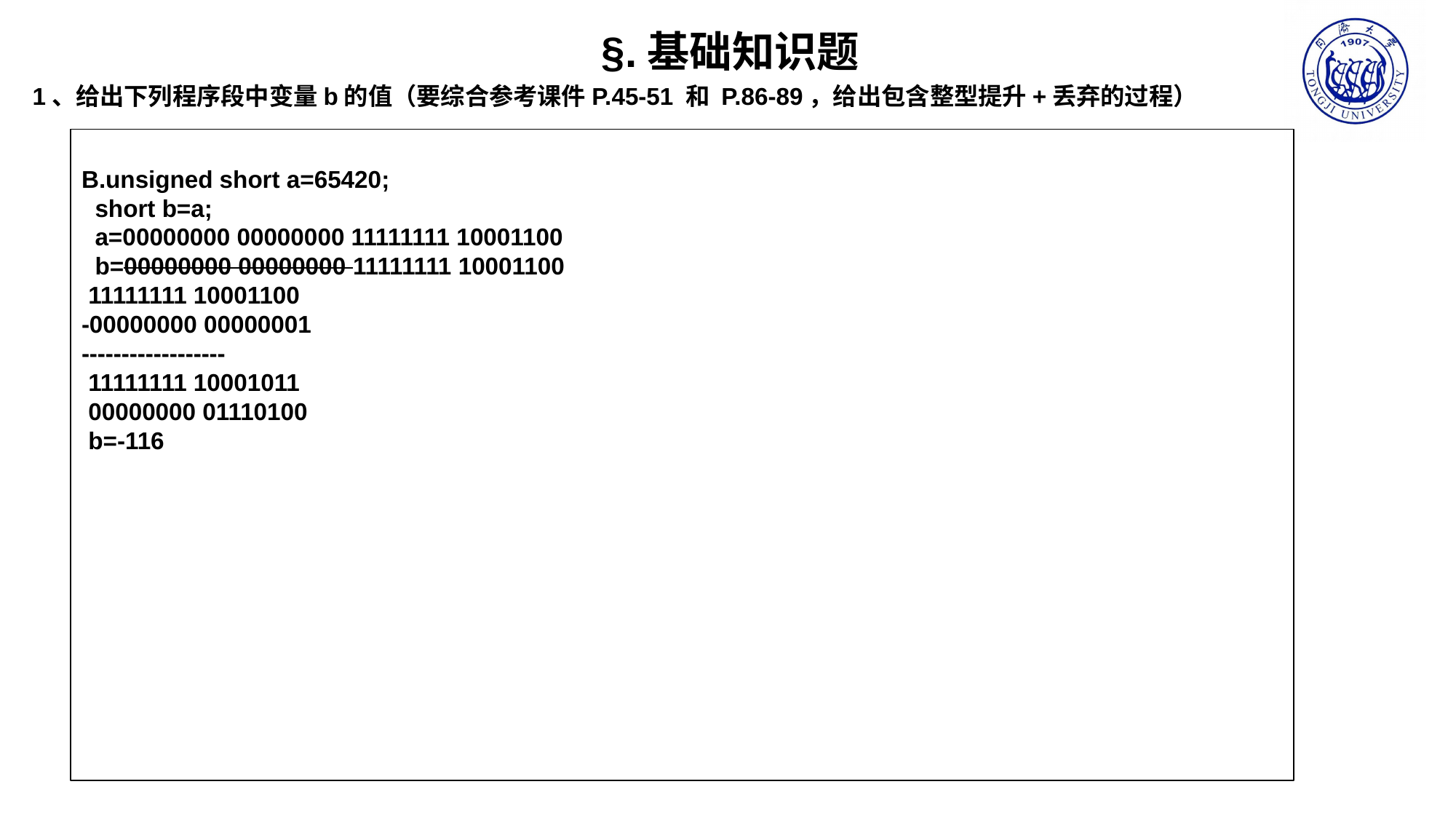

§.基础知识题
1、给出下列程序段中变量b的值（要综合参考课件P.45-51 和 P.86-89，给出包含整型提升+丢弃的过程）

B.unsigned short a=65420;
  short b=a;
  a=00000000 00000000 11111111 10001100
  b=00000000 00000000 11111111 10001100
 11111111 10001100
-00000000 00000001
------------------
 11111111 10001011
 00000000 01110100
 b=-116